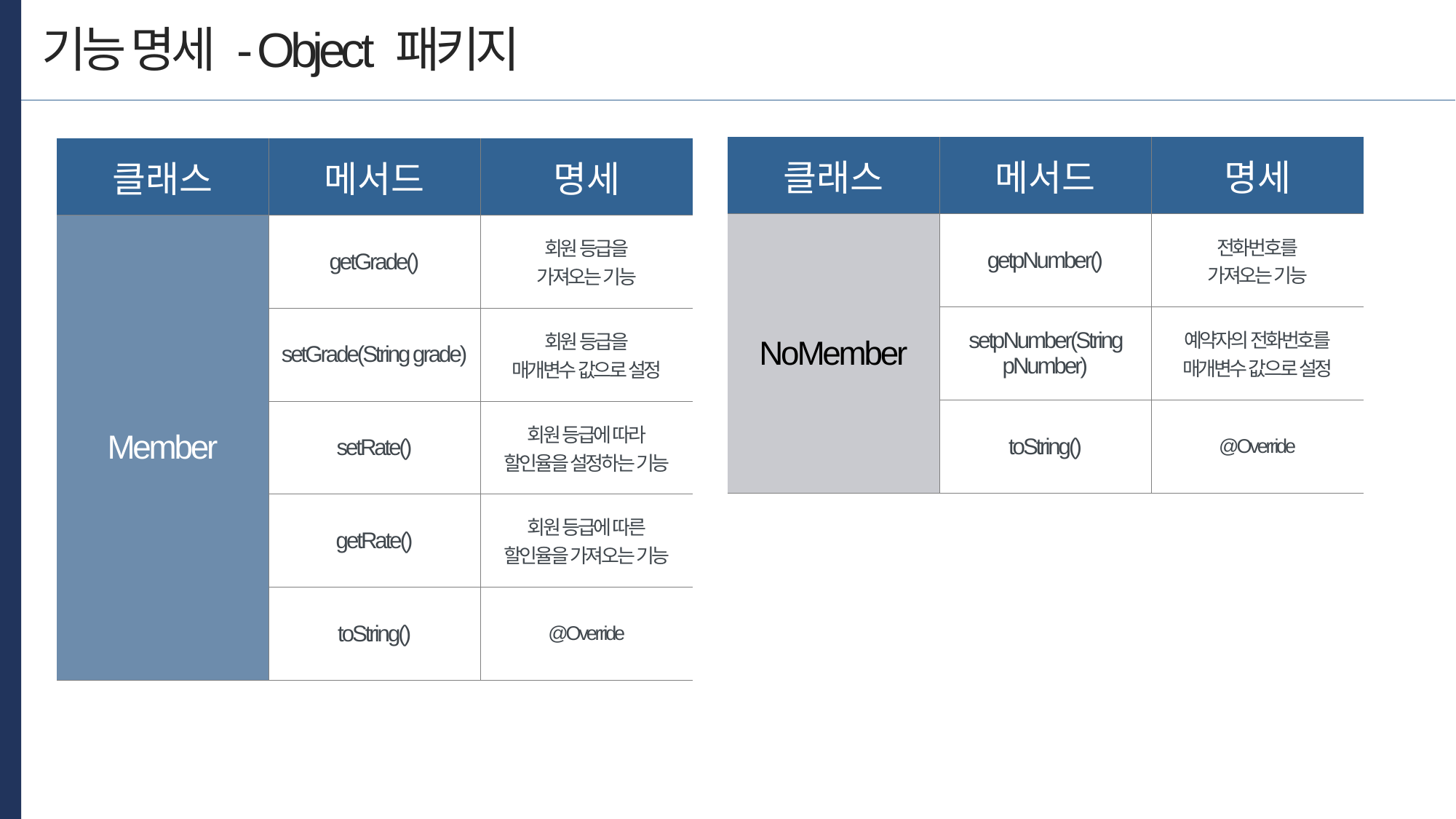

기능 명세 - Object 패키지
| 클래스 | 메서드 | 명세 |
| --- | --- | --- |
| NoMember | getpNumber() | 전화번호를 가져오는 기능 |
|  | setpNumber(String pNumber) | 예약자의 전화번호를 매개변수 값으로 설정 |
|  | toString() | @Override |
| 클래스 | 메서드 | 명세 |
| --- | --- | --- |
| Member | getGrade() | 회원 등급을 가져오는 기능 |
|  | setGrade(String grade) | 회원 등급을 매개변수 값으로 설정 |
|  | setRate() | 회원 등급에 따라 할인율을 설정하는 기능 |
|  | getRate() | 회원 등급에 따른 할인율을 가져오는 기능 |
|  | toString() | @Override |